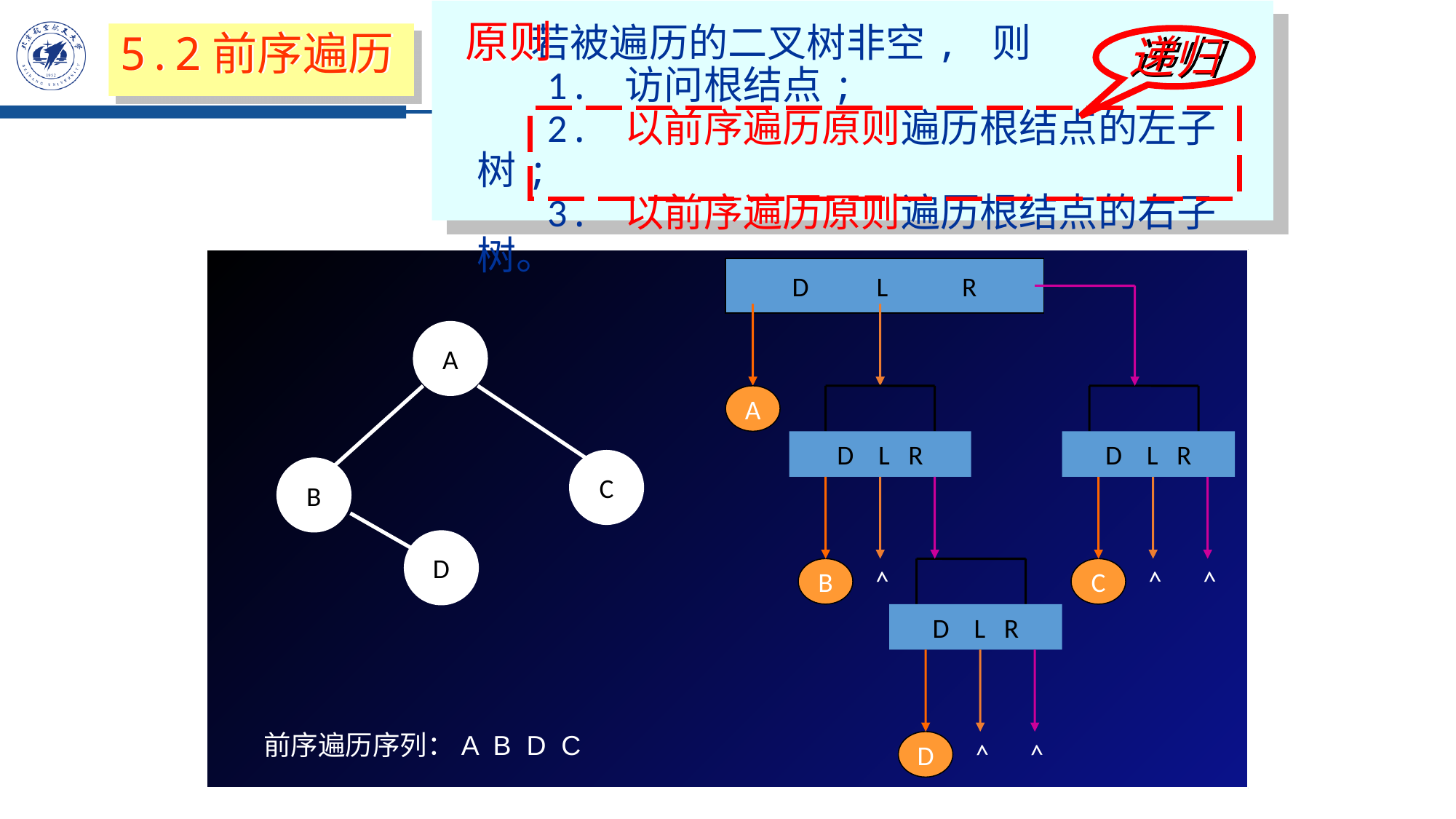

原则
     若被遍历的二叉树非空, 则
   1. 访问根结点;
   2. 以前序遍历原则遍历根结点的左子树;
   3. 以前序遍历原则遍历根结点的右子树。
5.2前序遍历

递归

D           L            R

D    L   R

A

D    L   R
A

C
B

D

B

D    L   R

C

>

>

>

D

>

>
前序遍历序列：A  B  D  C